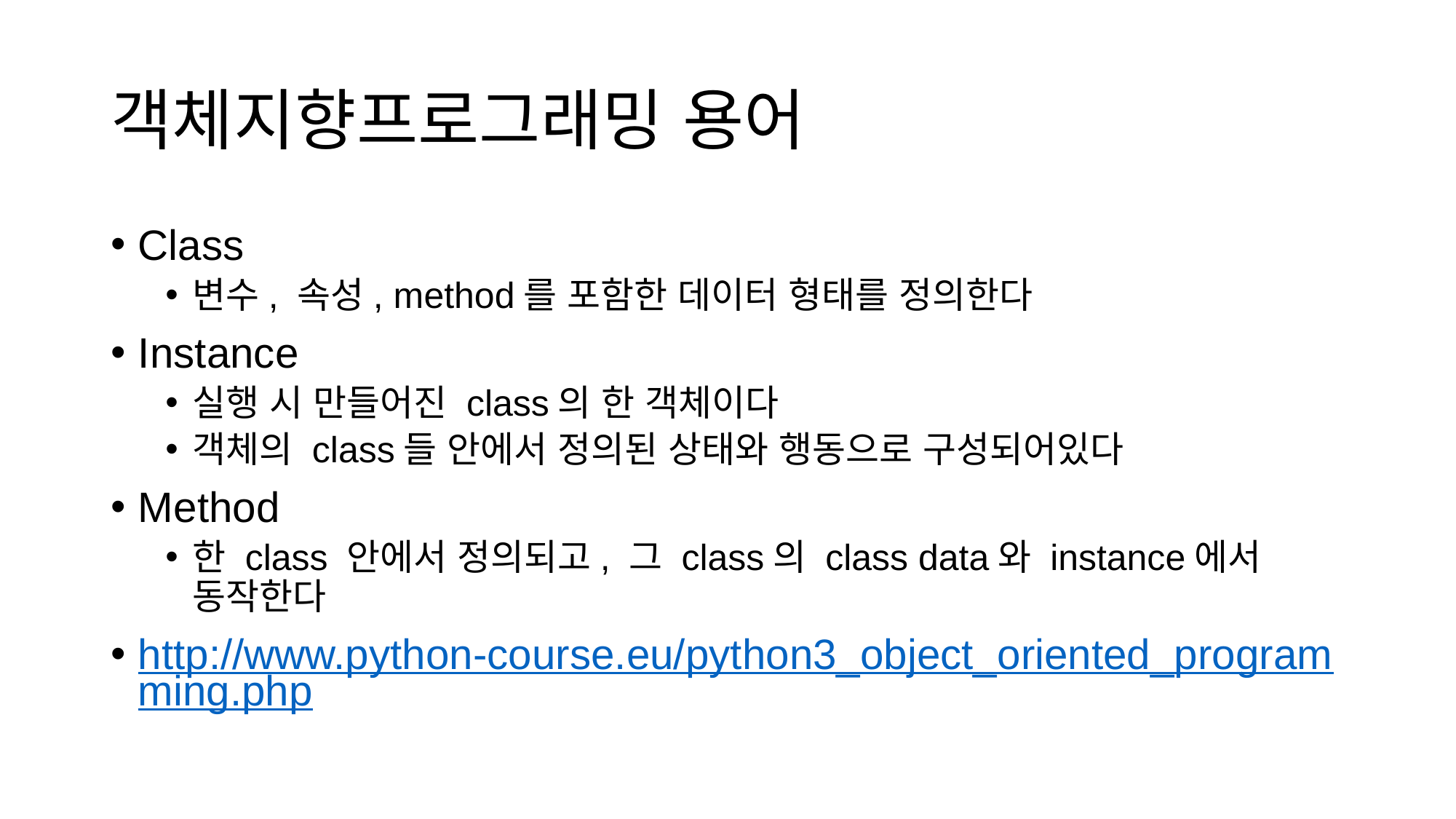

# 객체지향프로그래밍 용어
Class
변수, 속성, method를 포함한 데이터 형태를 정의한다
Instance
실행 시 만들어진 class의 한 객체이다
객체의 class들 안에서 정의된 상태와 행동으로 구성되어있다
Method
한 class 안에서 정의되고, 그 class의 class data와 instance에서 동작한다
http://www.python-course.eu/python3_object_oriented_programming.php